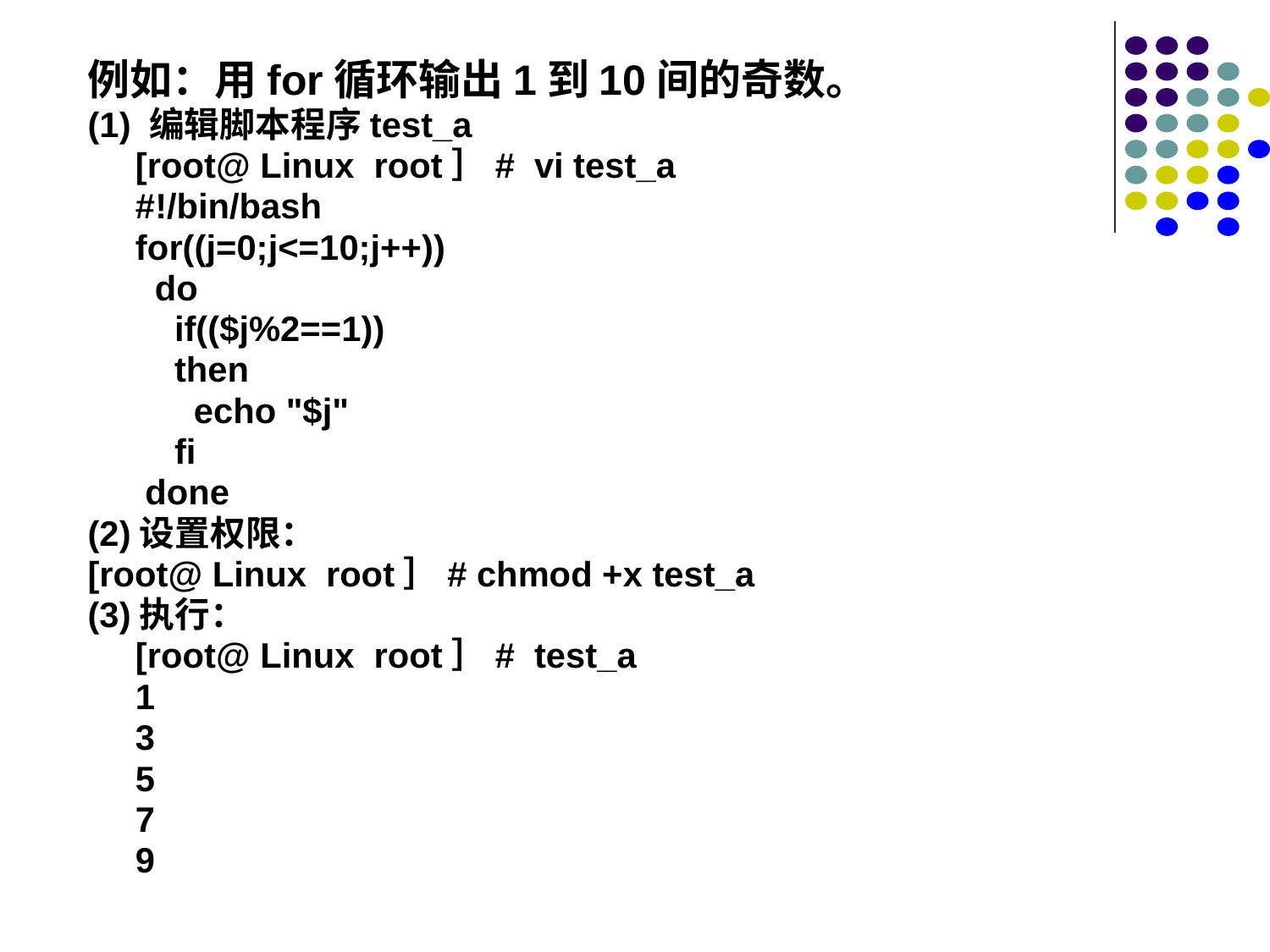

例如：用for循环输出1到10间的奇数。
(1) 编辑脚本程序test_a
[root@ Linux  root］#  vi test_a
#!/bin/bash
for((j=0;j<=10;j++))
  do
    if(($j%2==1))
    then
      echo "$j"
    fi
 done
(2)设置权限：
[root@ Linux  root］# chmod +x test_a
(3)执行：
[root@ Linux  root］#  test_a
1
3
5
7
9